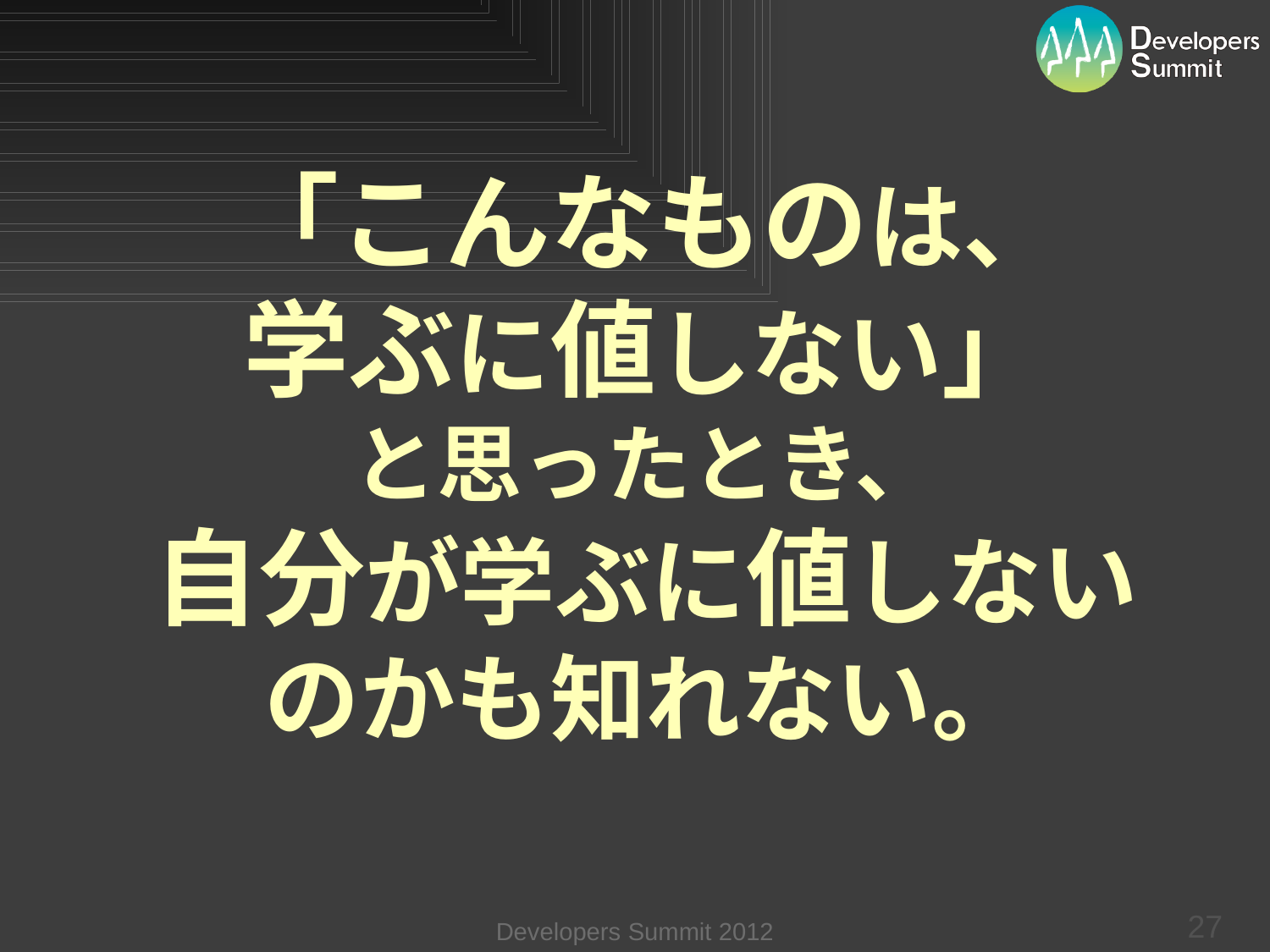

# 「こんなものは、 学ぶに値しない」 と思ったとき、 自分が学ぶに値しない のかも知れない。
27